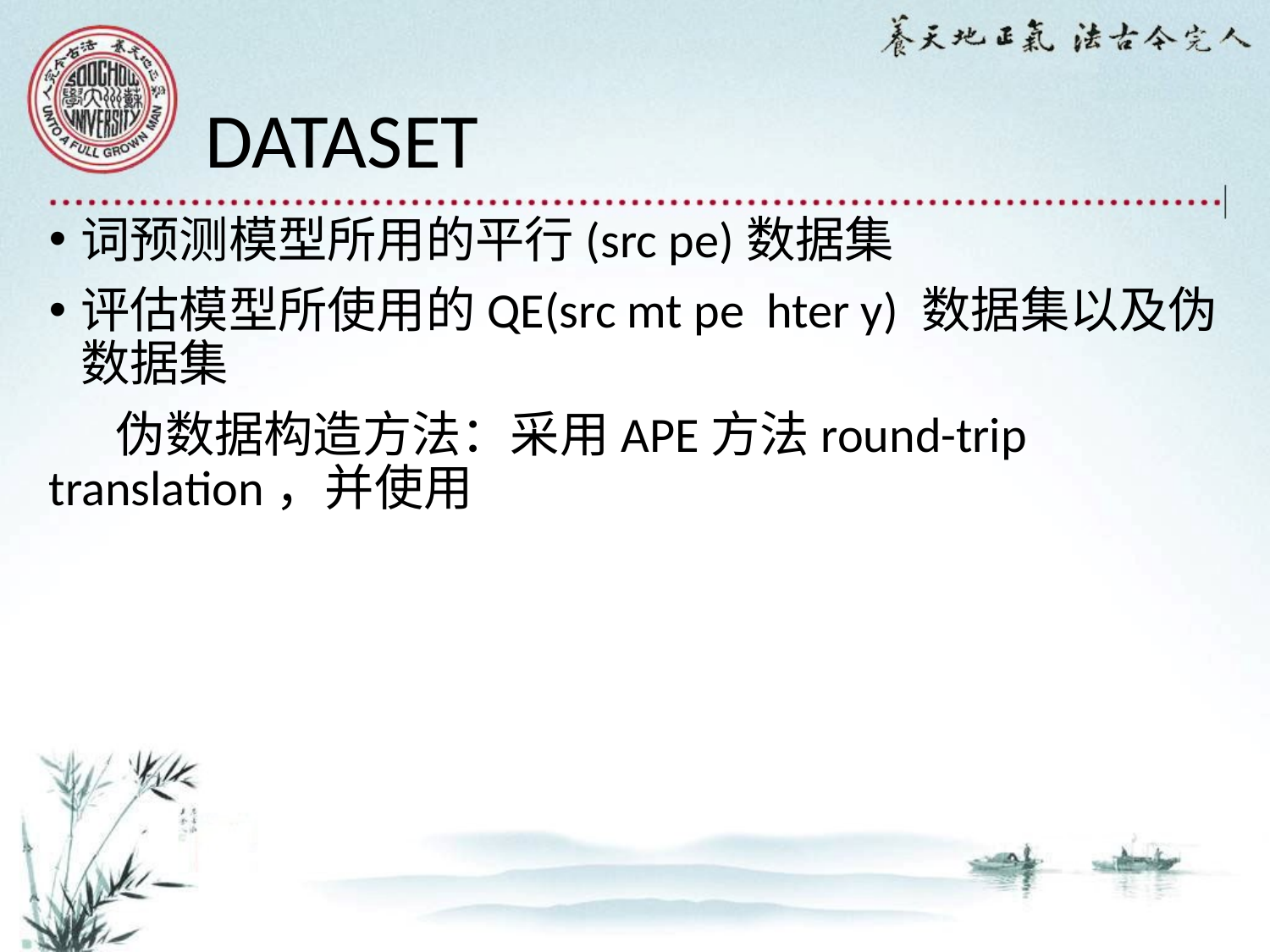

# DATASET
词预测模型所用的平行(src pe)数据集
评估模型所使用的QE(src mt pe  hter y) 数据集以及伪数据集
     伪数据构造方法：采用APE方法round-trip translation，并使用